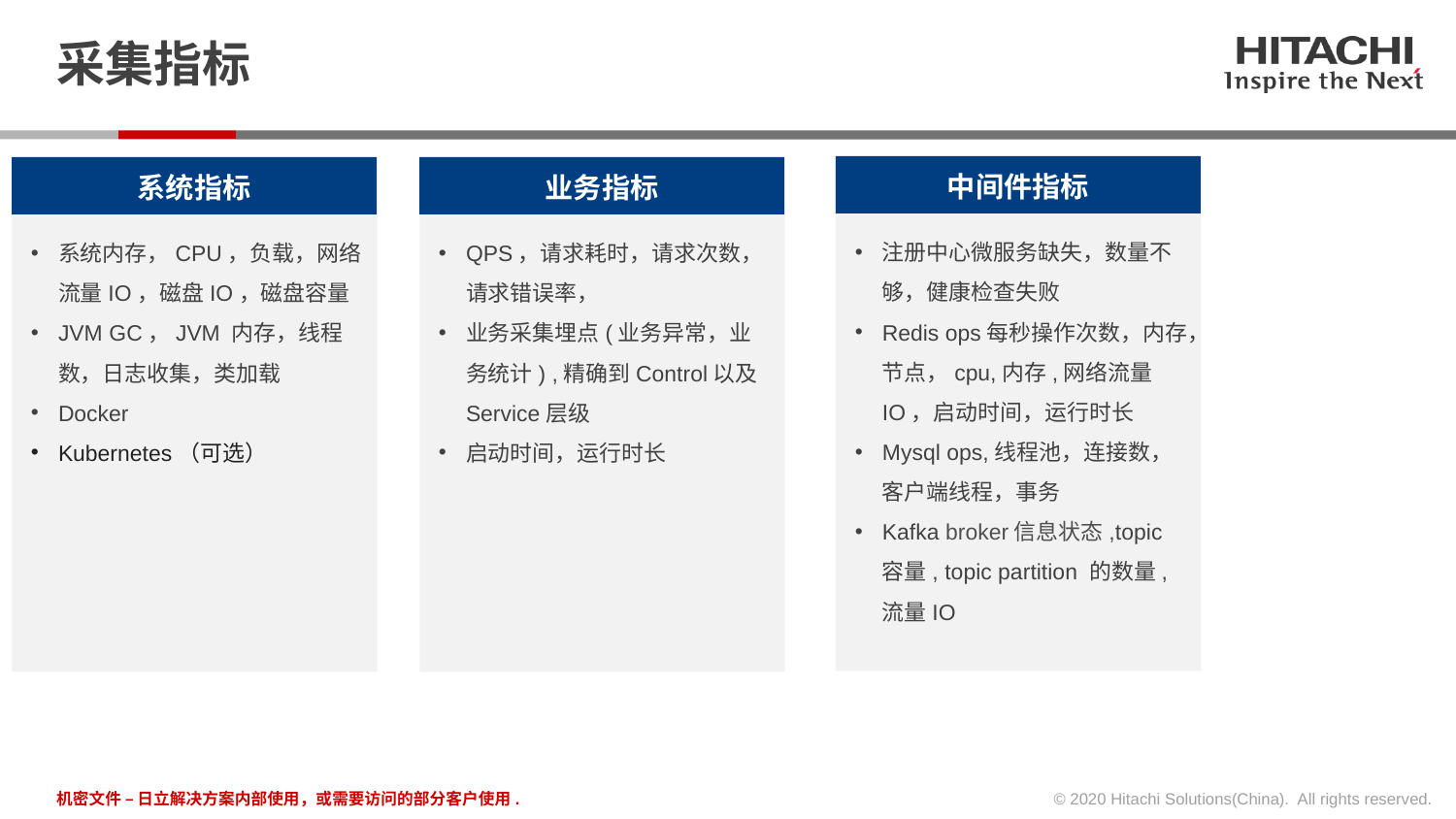

# 采集指标
中间件指标
系统指标
业务指标

注册中心微服务缺失，数量不够，健康检查失败
Redis ops每秒操作次数，内存，节点，cpu,内存,网络流量IO，启动时间，运行时长
Mysql ops,线程池，连接数，客户端线程，事务
Kafka broker信息状态,topic容量, topic partition 的数量,流量IO

系统内存，CPU，负载，网络流量IO，磁盘IO，磁盘容量
JVM GC，JVM 内存，线程数，日志收集，类加载
Docker
Kubernetes（可选）
QPS，请求耗时，请求次数，请求错误率，
业务采集埋点(业务异常，业务统计) ,精确到Control以及Service层级
启动时间，运行时长